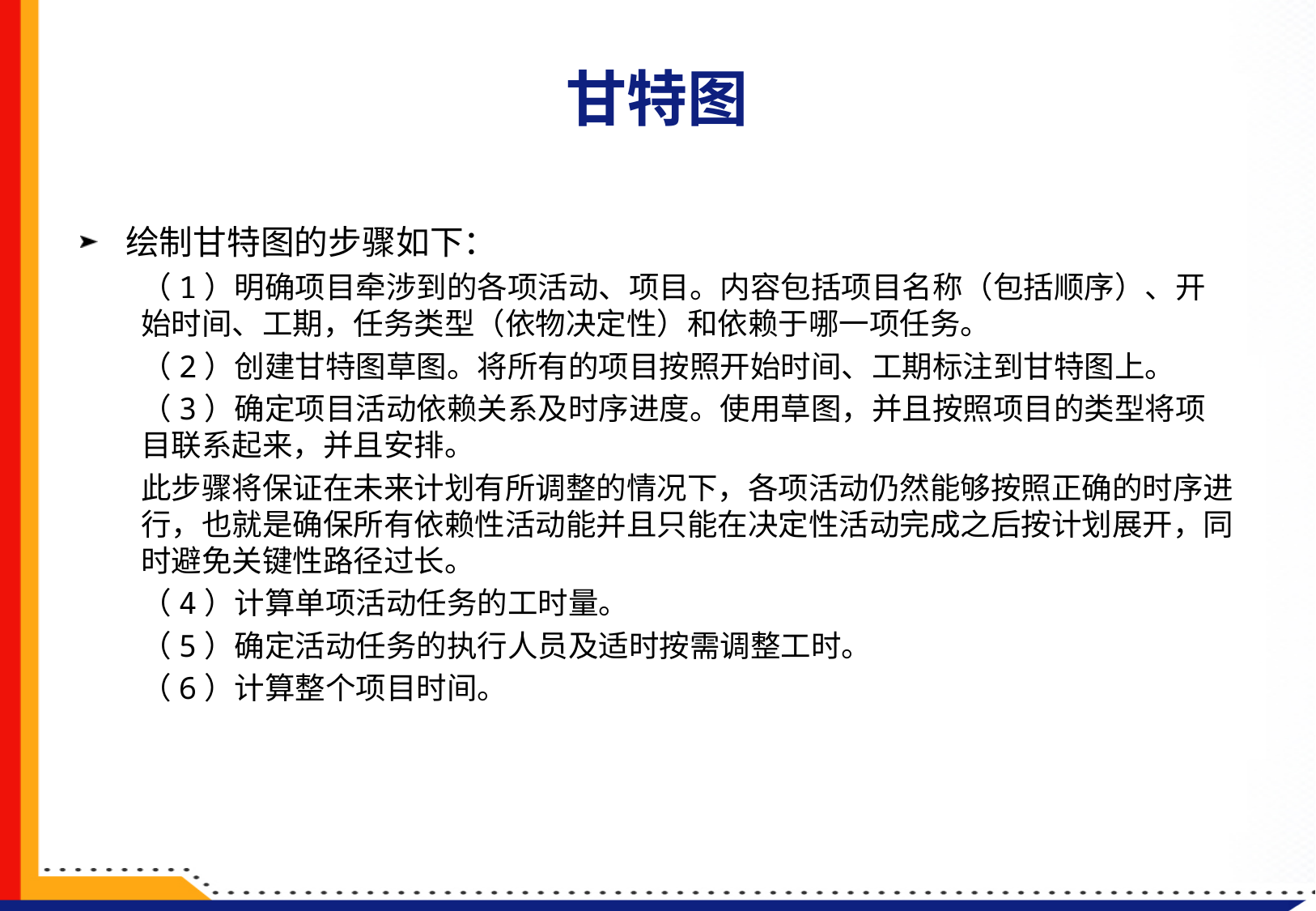

32
# 甘特图
绘制甘特图的步骤如下：
（1）明确项目牵涉到的各项活动、项目。内容包括项目名称（包括顺序）、开始时间、工期，任务类型（依物决定性）和依赖于哪一项任务。
（2）创建甘特图草图。将所有的项目按照开始时间、工期标注到甘特图上。
（3）确定项目活动依赖关系及时序进度。使用草图，并且按照项目的类型将项目联系起来，并且安排。
此步骤将保证在未来计划有所调整的情况下，各项活动仍然能够按照正确的时序进行，也就是确保所有依赖性活动能并且只能在决定性活动完成之后按计划展开，同时避免关键性路径过长。
（4）计算单项活动任务的工时量。
（5）确定活动任务的执行人员及适时按需调整工时。
（6）计算整个项目时间。